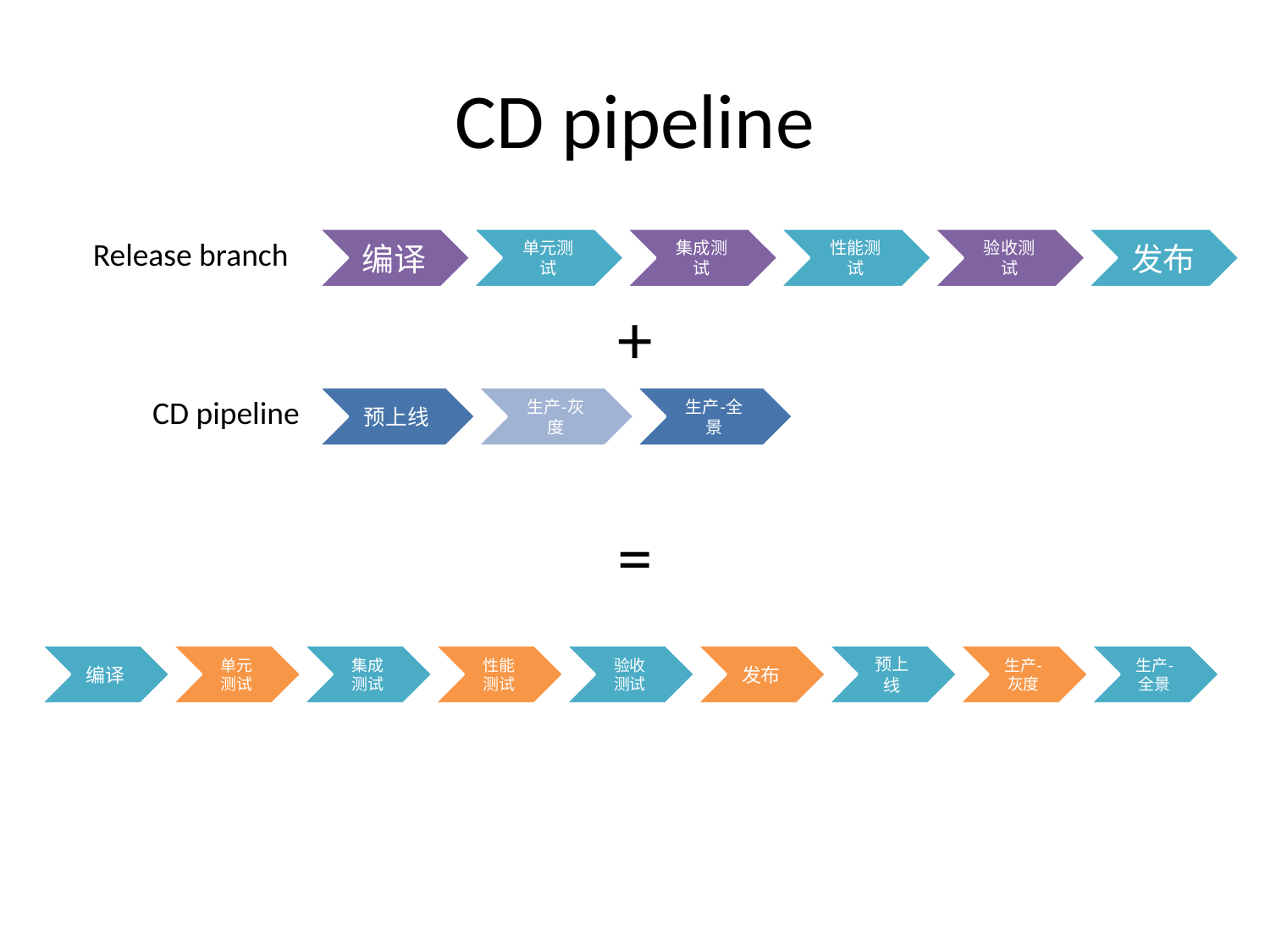

# CD pipeline
Release branch
编译
集成测试
单元测试
发布
验收测试
性能测试
+
CD pipeline
预上线
生产-全景
生产-灰度
=
编译
集成测试
单元测试
发布
验收测试
性能测试
预上线
生产-灰度
生产-全景